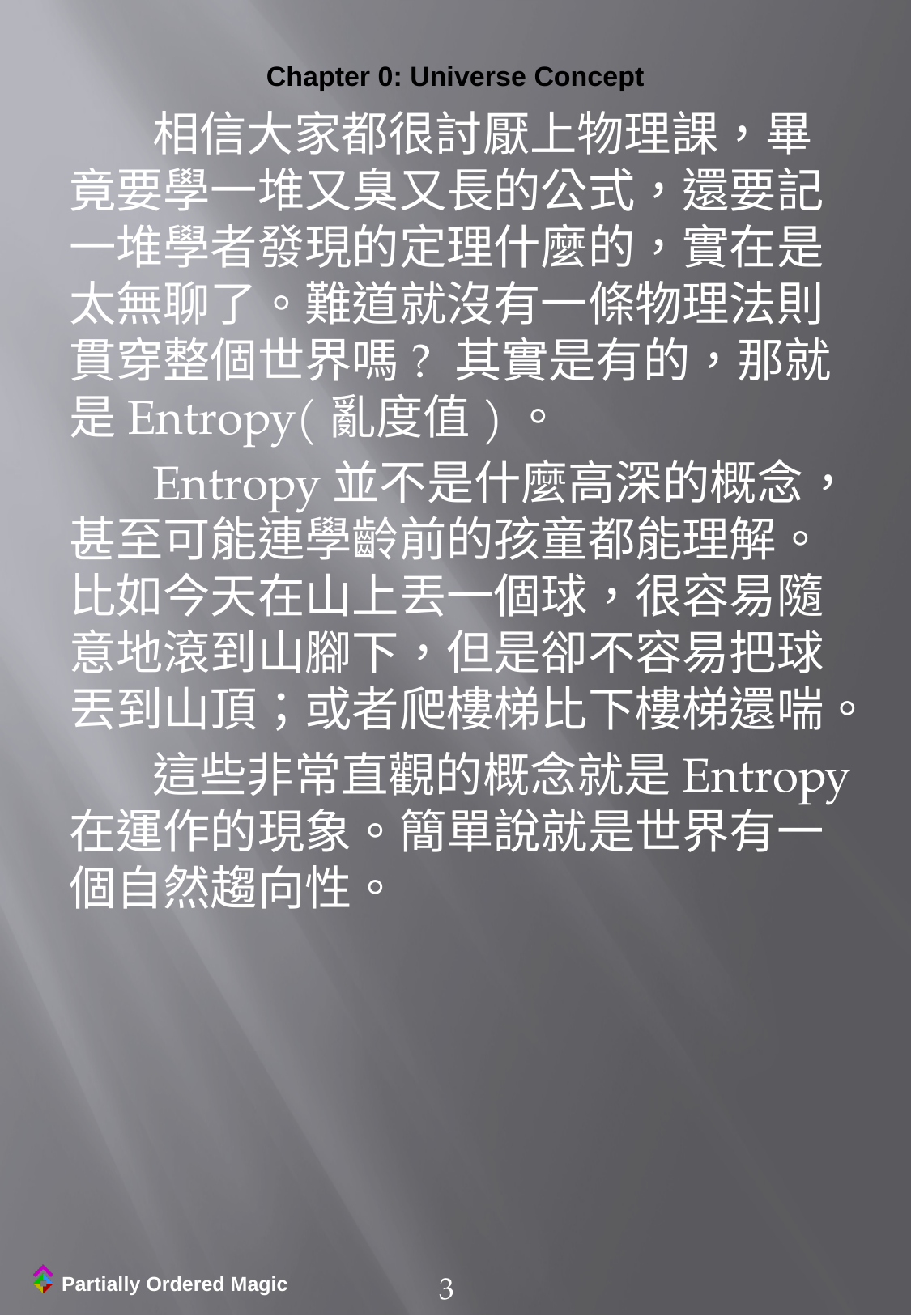

# Chapter 0: Universe Concept
相信大家都很討厭上物理課，畢竟要學一堆又臭又長的公式，還要記一堆學者發現的定理什麼的，實在是太無聊了。難道就沒有一條物理法則貫穿整個世界嗎? 其實是有的，那就是Entropy(亂度值)。
Entropy並不是什麼高深的概念，甚至可能連學齡前的孩童都能理解。比如今天在山上丟一個球，很容易隨意地滾到山腳下，但是卻不容易把球丟到山頂；或者爬樓梯比下樓梯還喘。
這些非常直觀的概念就是Entropy在運作的現象。簡單說就是世界有一個自然趨向性。